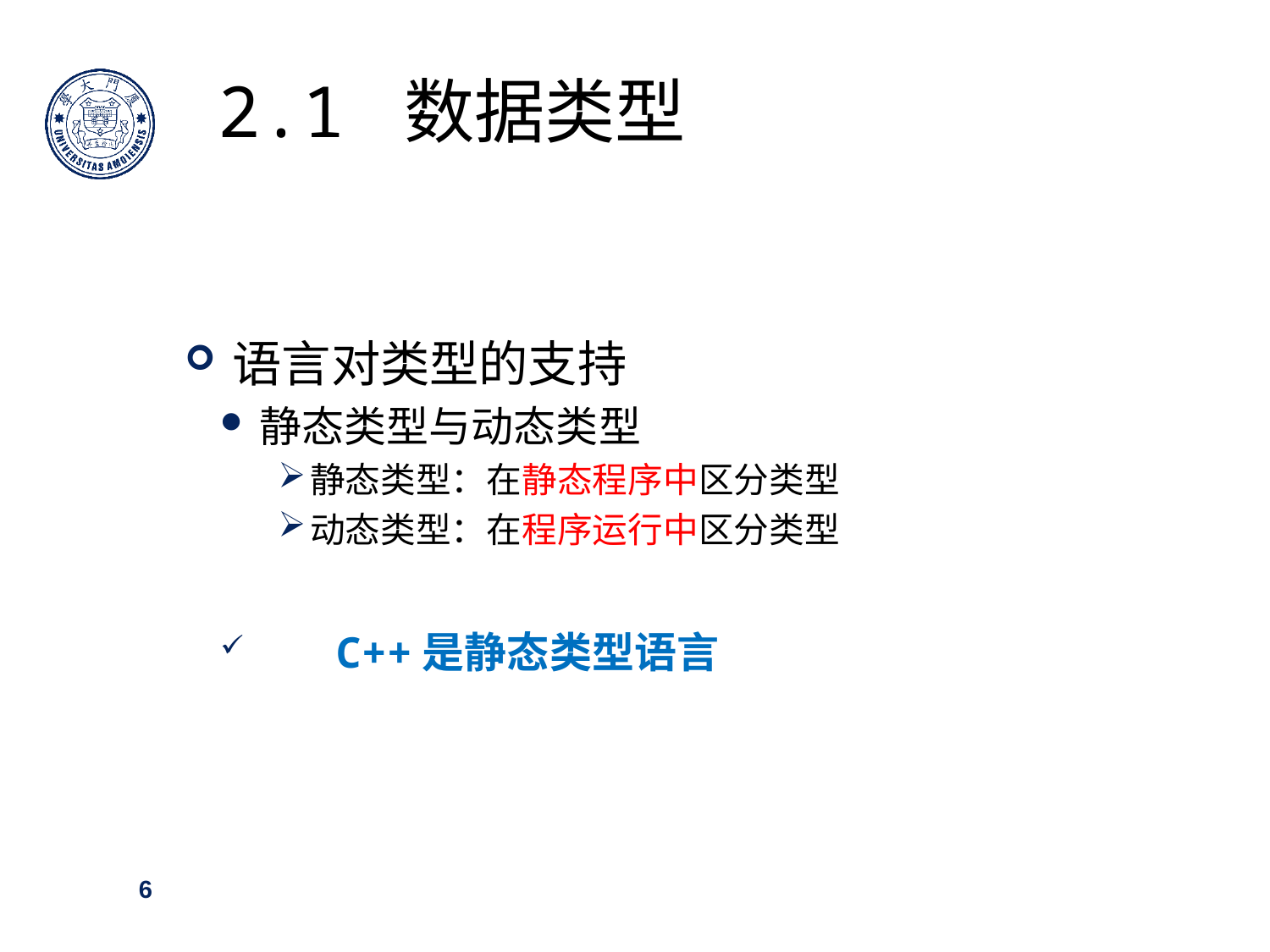

2.1 数据类型
语言对类型的支持
静态类型与动态类型
静态类型：在静态程序中区分类型
动态类型：在程序运行中区分类型

   C++是静态类型语言

6